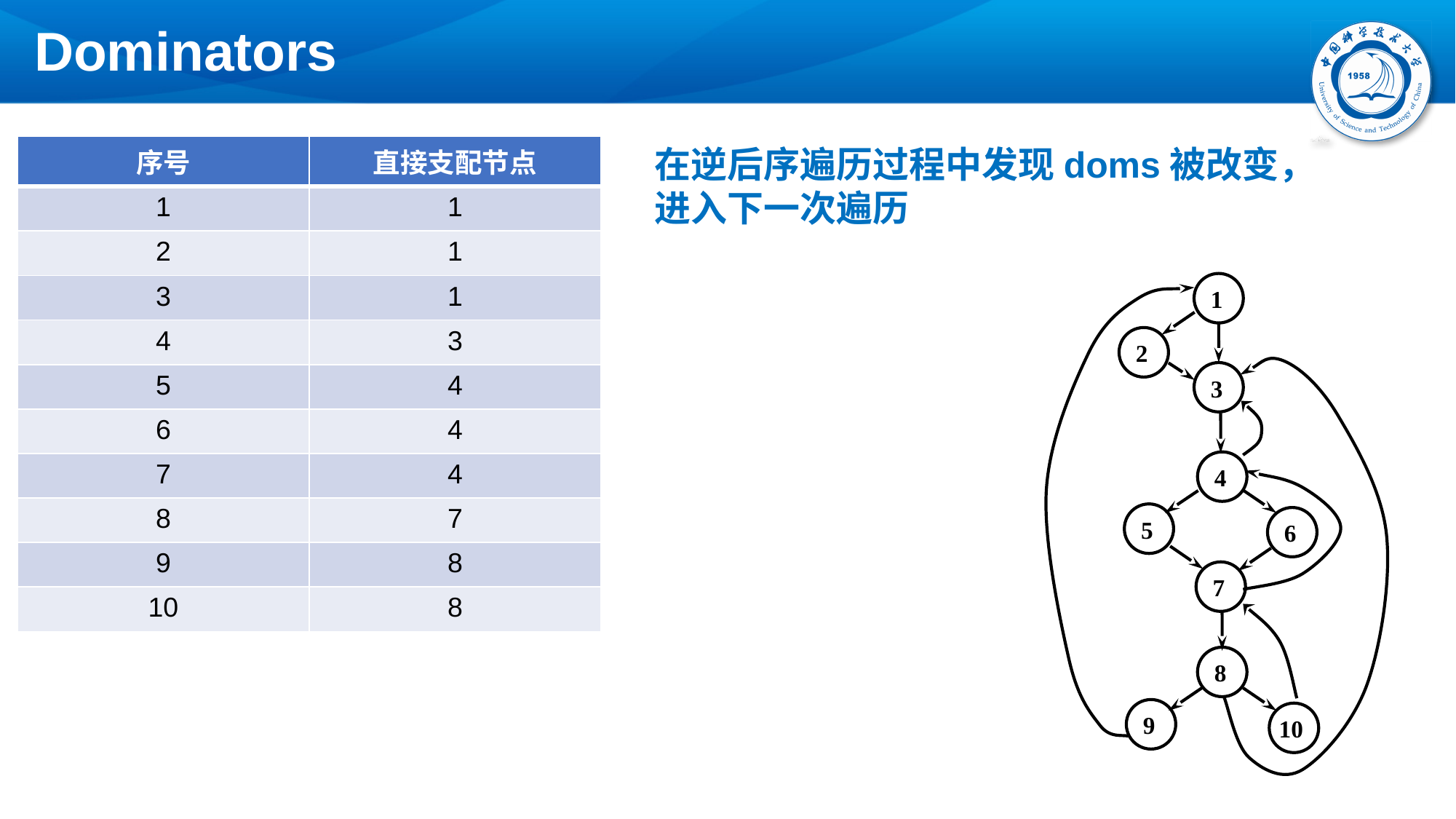

# Dominators
| 序号 | 直接支配节点 |
| --- | --- |
| 1 | 1 |
| 2 | 1 |
| 3 | 1 |
| 4 | 3 |
| 5 | 4 |
| 6 | 4 |
| 7 | 4 |
| 8 | 7 |
| 9 | 8 |
| 10 | 8 |
在逆后序遍历过程中发现doms被改变，
进入下一次遍历
1

2

3

4

5
6

7

8

9
10

41